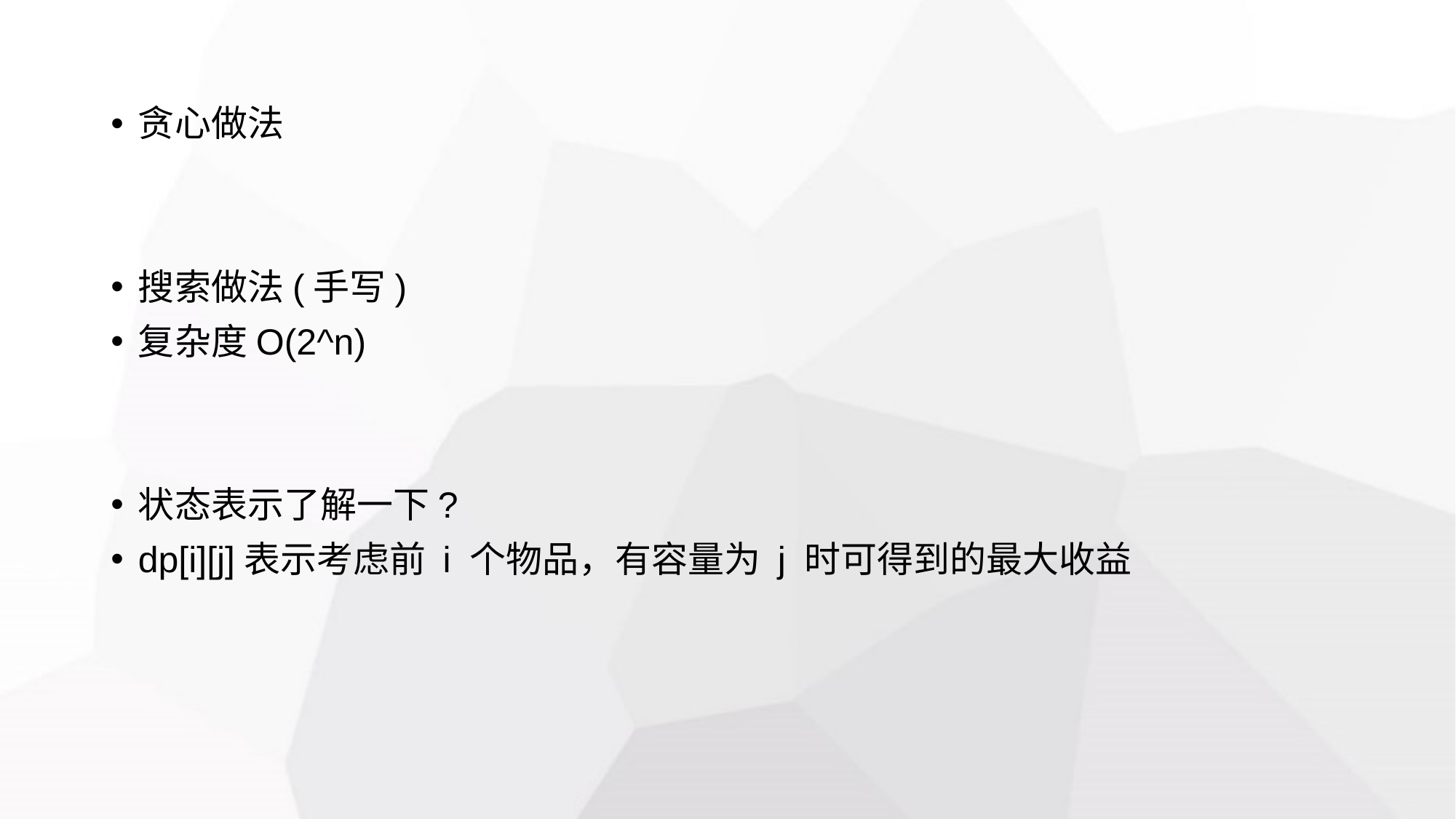

贪心做法

搜索做法(手写)
复杂度O(2^n)

状态表示了解一下?
dp[i][j]表示考虑前 i 个物品，有容量为 j 时可得到的最大收益